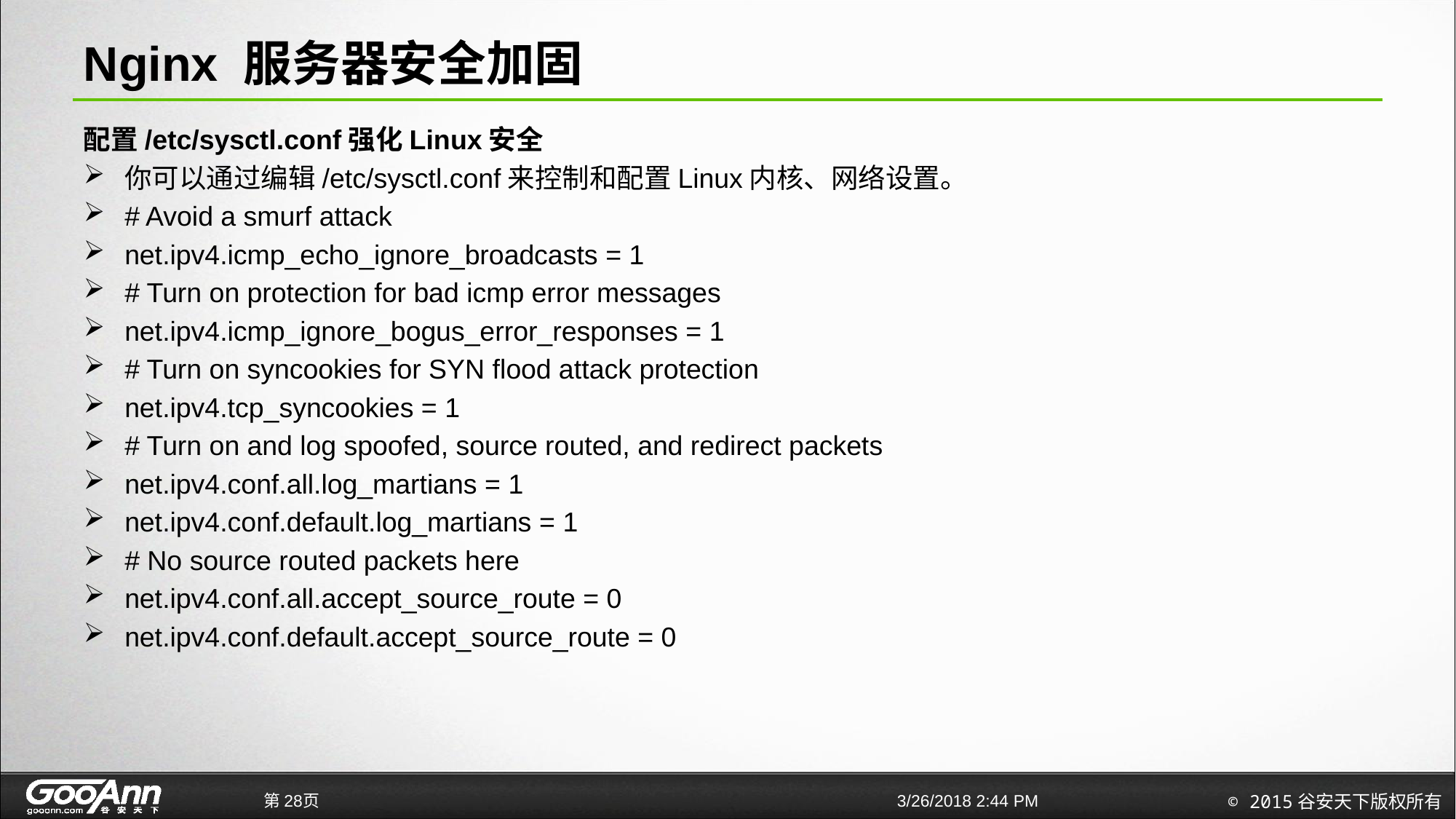

# Nginx 服务器安全加固
配置/etc/sysctl.conf强化Linux安全
你可以通过编辑/etc/sysctl.conf来控制和配置Linux内核、网络设置。
# Avoid a smurf attack
net.ipv4.icmp_echo_ignore_broadcasts = 1
# Turn on protection for bad icmp error messages
net.ipv4.icmp_ignore_bogus_error_responses = 1
# Turn on syncookies for SYN flood attack protection
net.ipv4.tcp_syncookies = 1
# Turn on and log spoofed, source routed, and redirect packets
net.ipv4.conf.all.log_martians = 1
net.ipv4.conf.default.log_martians = 1
# No source routed packets here
net.ipv4.conf.all.accept_source_route = 0
net.ipv4.conf.default.accept_source_route = 0